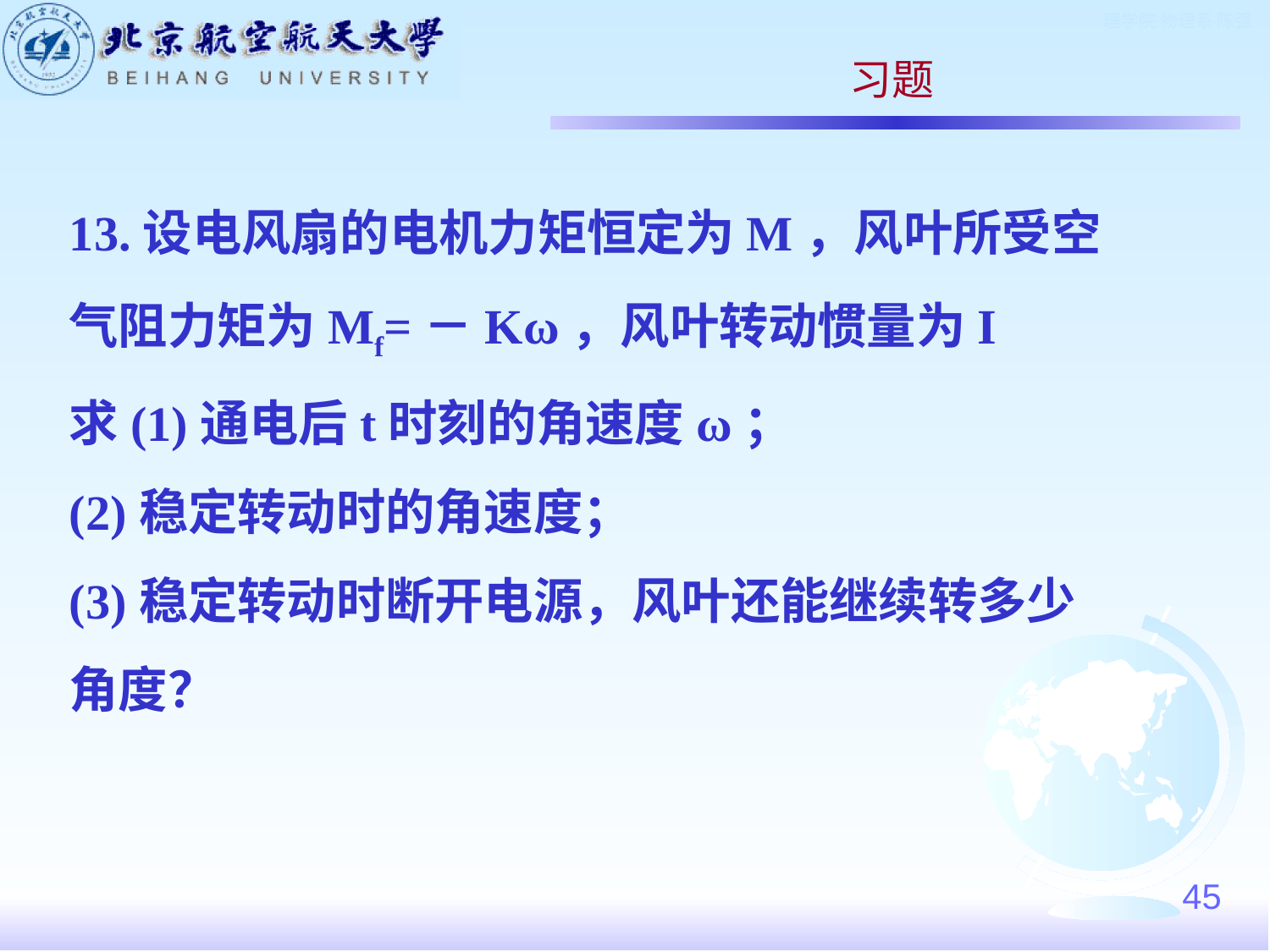

习题
13.设电风扇的电机力矩恒定为M，风叶所受空气阻力矩为Mf=－Kω，风叶转动惯量为I
求(1)通电后t时刻的角速度ω；
(2)稳定转动时的角速度；
(3)稳定转动时断开电源，风叶还能继续转多少角度？

45